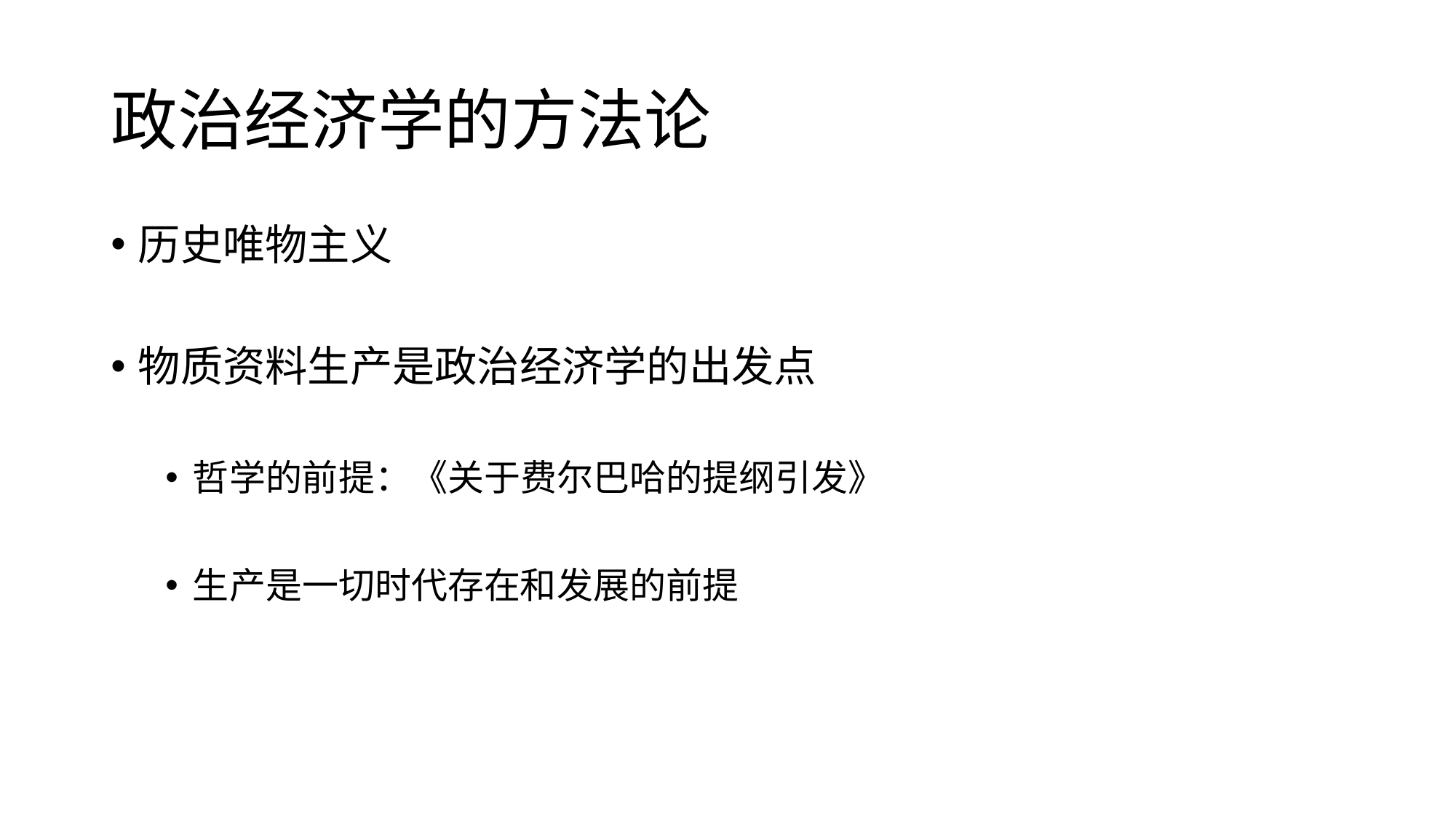

# 政治经济学的方法论
历史唯物主义

物质资料生产是政治经济学的出发点

哲学的前提：《关于费尔巴哈的提纲引发》

生产是一切时代存在和发展的前提